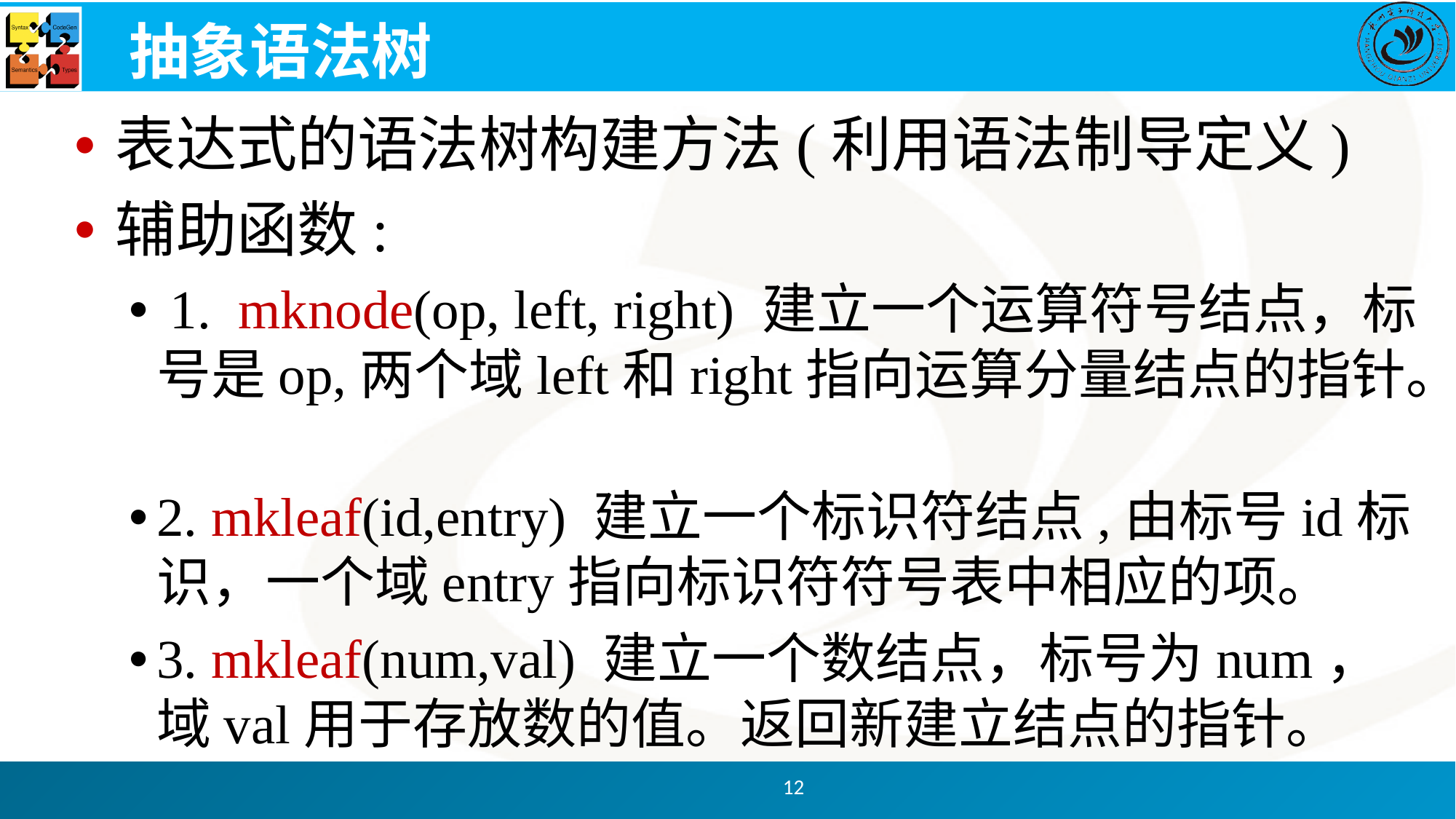

# 抽象语法树
表达式的语法树构建方法(利用语法制导定义)
辅助函数:
 1.  mknode(op, left, right) 建立一个运算符号结点，标号是op,两个域left和right指向运算分量结点的指针。
2. mkleaf(id,entry) 建立一个标识符结点,由标号id标识，一个域entry指向标识符符号表中相应的项。
3. mkleaf(num,val) 建立一个数结点，标号为num，域val用于存放数的值。返回新建立结点的指针。
12